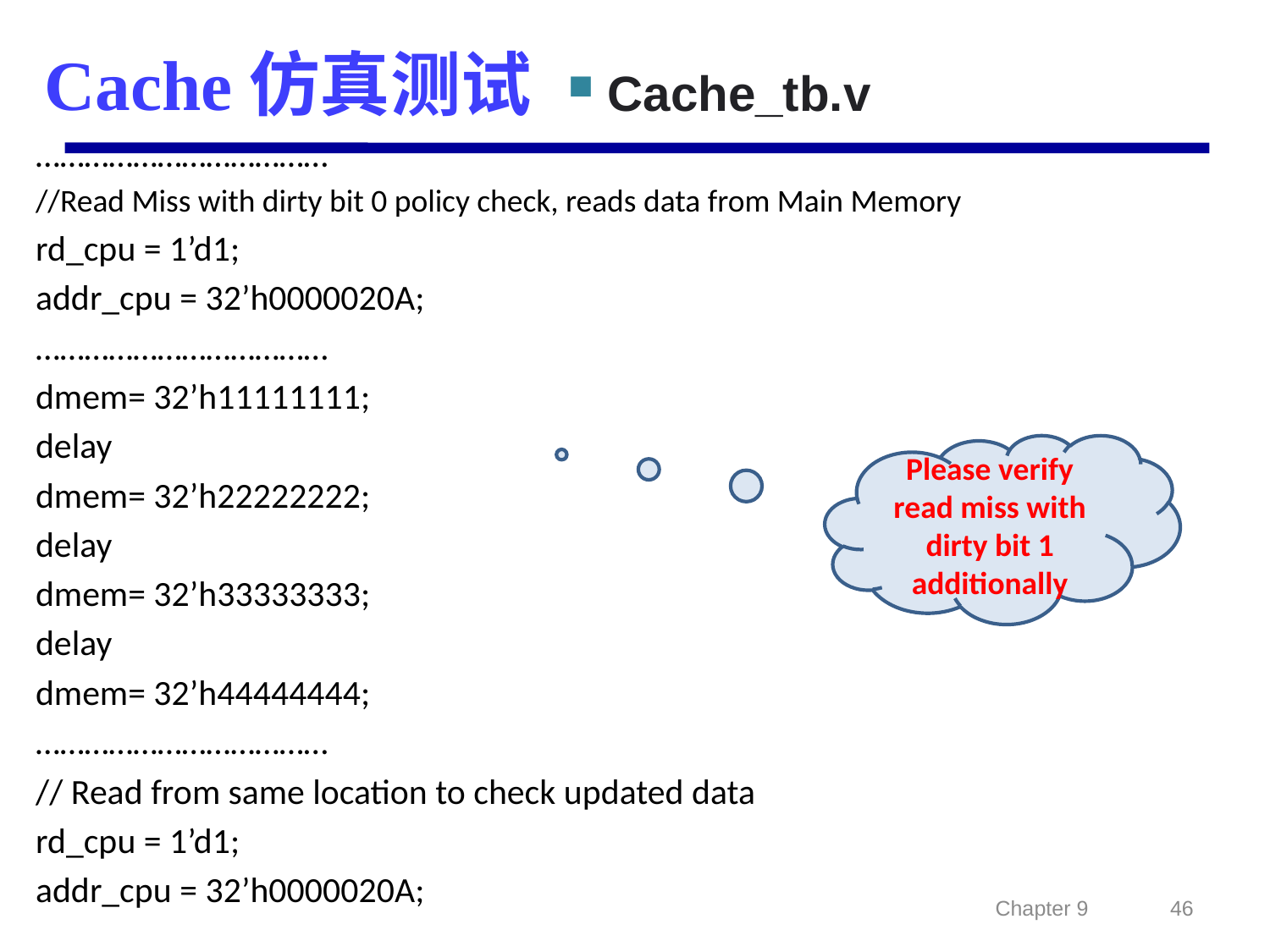

# Cache仿真测试
Cache_tb.v

………………………………
//Read Miss with dirty bit 0 policy check, reads data from Main Memory
rd_cpu = 1’d1;
addr_cpu = 32’h0000020A;
………………………………
dmem= 32’h11111111;
delay
dmem= 32’h22222222;
delay
dmem= 32’h33333333;
delay
dmem= 32’h44444444;
………………………………
// Read from same location to check updated data
rd_cpu = 1’d1;
addr_cpu = 32’h0000020A;

Please verify read miss with dirty bit 1 additionally
Chapter 9
46